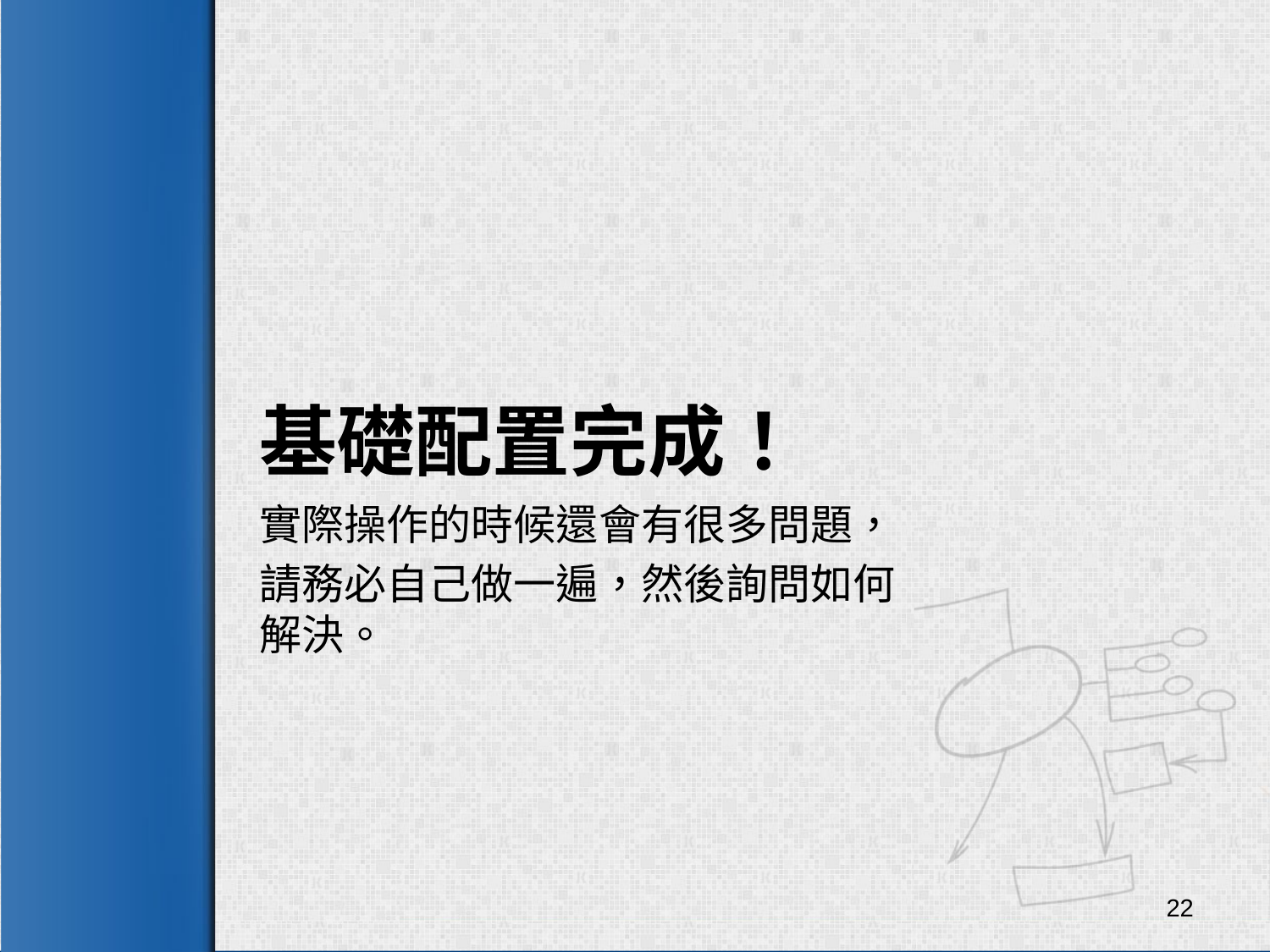

# 基礎配置完成！
實際操作的時候還會有很多問題，
請務必自己做一遍，然後詢問如何解決。
22